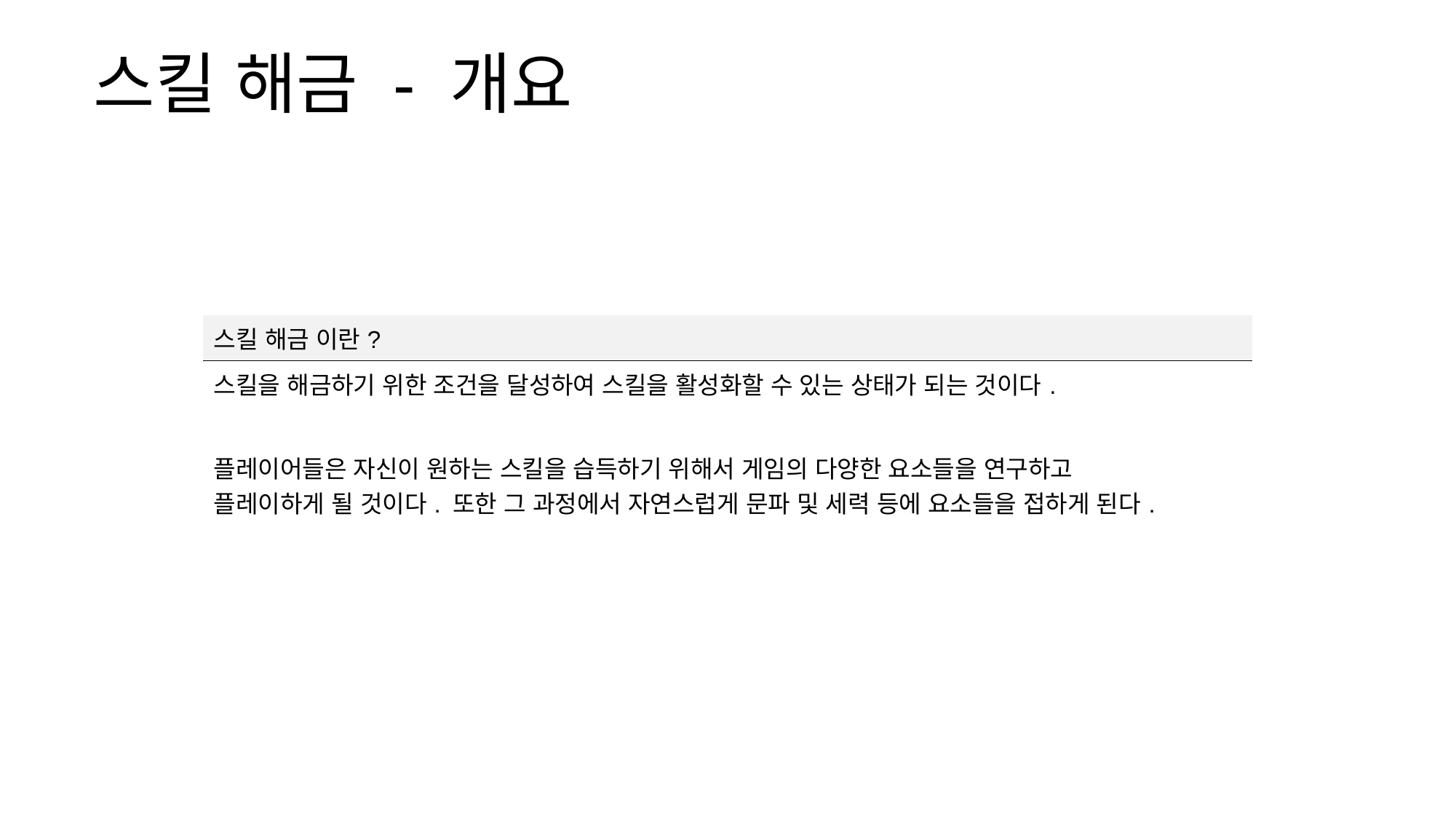

스킬 해금 - 개요
| 스킬 해금 이란? |
| --- |
| 스킬을 해금하기 위한 조건을 달성하여 스킬을 활성화할 수 있는 상태가 되는 것이다. |
|  |
| 플레이어들은 자신이 원하는 스킬을 습득하기 위해서 게임의 다양한 요소들을 연구하고 플레이하게 될 것이다. 또한 그 과정에서 자연스럽게 문파 및 세력 등에 요소들을 접하게 된다. |